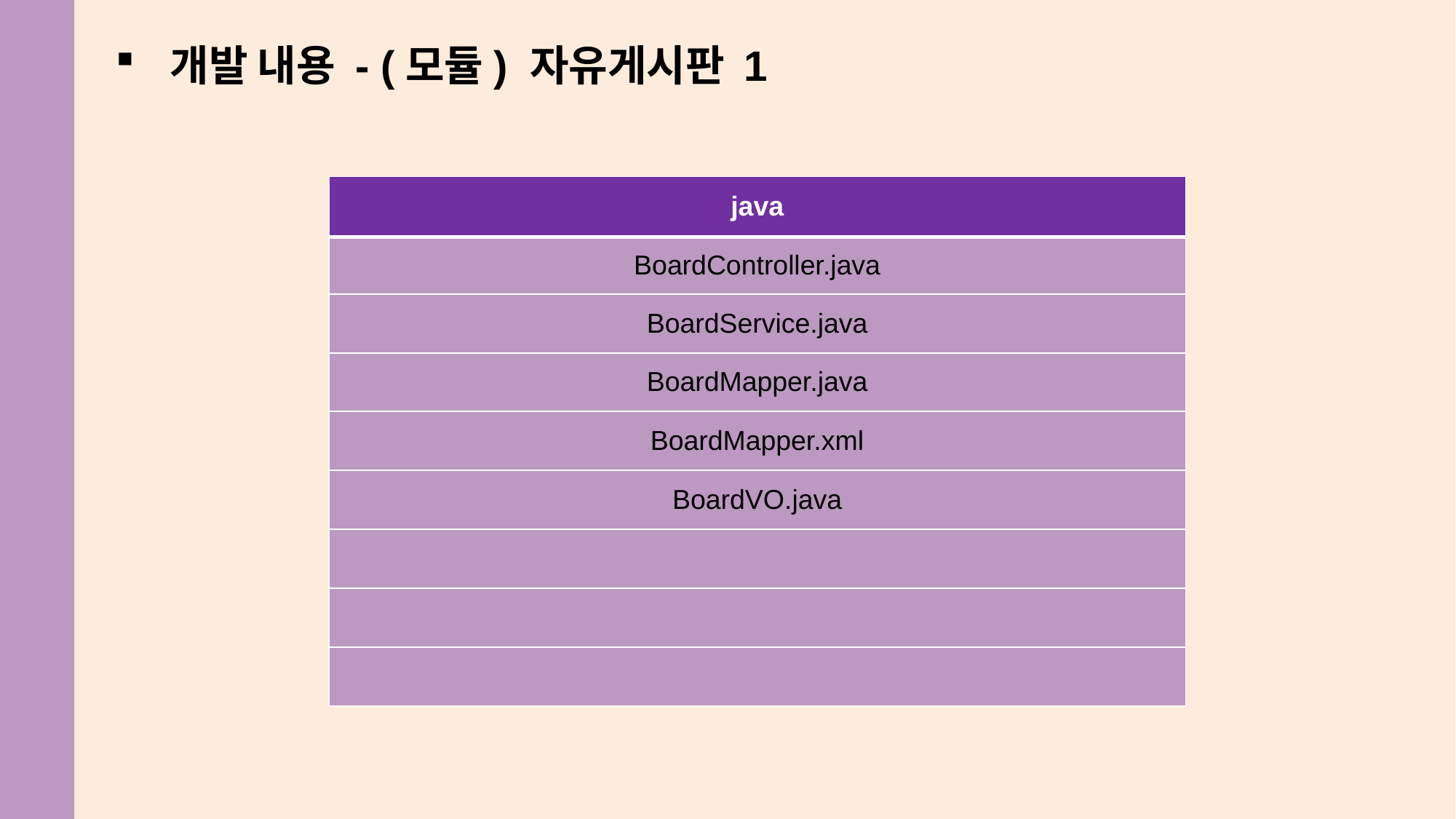

개발 내용 - (모듈) 자유게시판 1
| java |
| --- |
| BoardController.java |
| BoardService.java |
| BoardMapper.java |
| BoardMapper.xml |
| BoardVO.java |
|  |
|  |
|  |